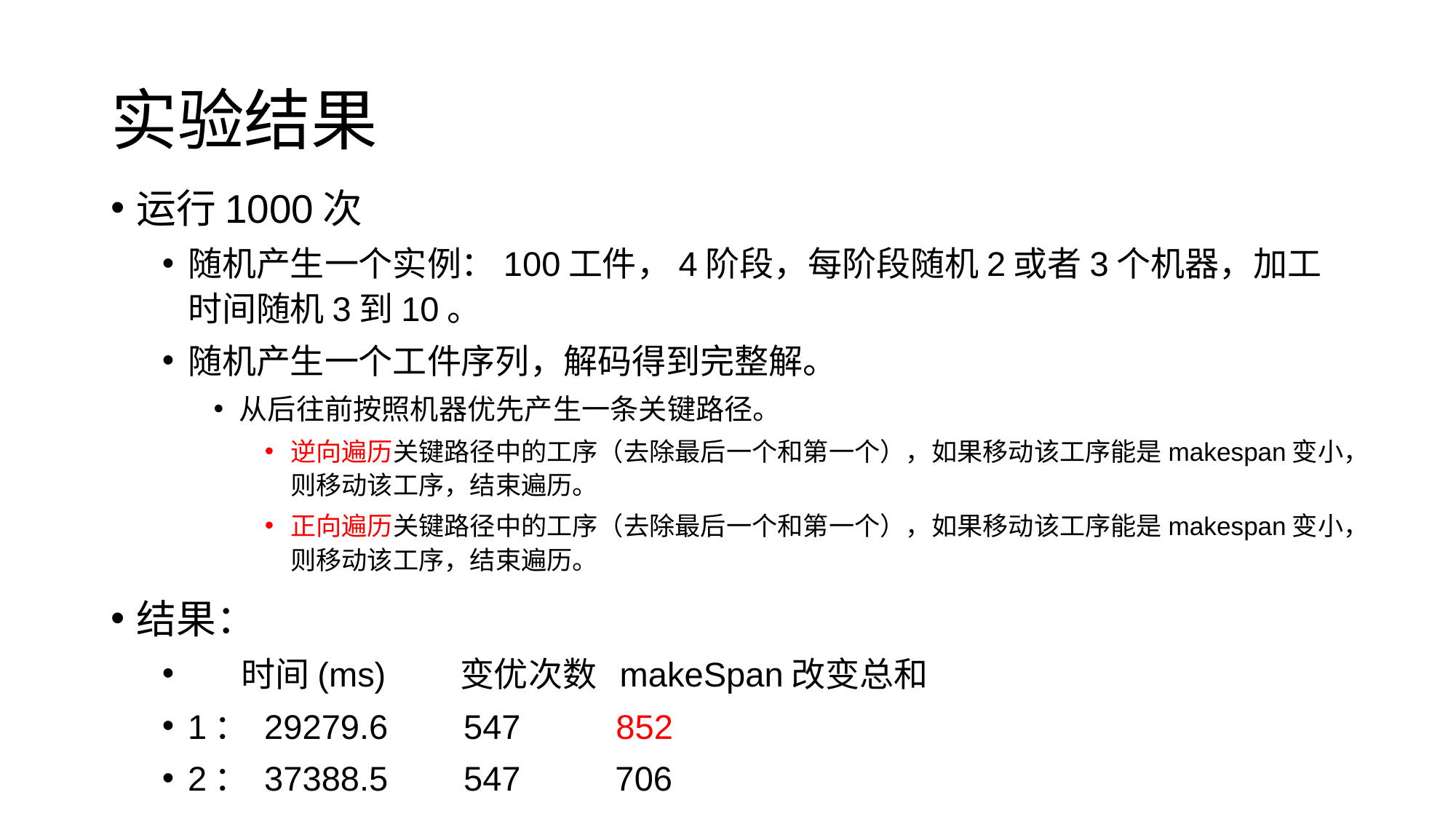

# 实验结果
运行1000次
随机产生一个实例：100工件，4阶段，每阶段随机2或者3个机器，加工时间随机3到10。
随机产生一个工件序列，解码得到完整解。
从后往前按照机器优先产生一条关键路径。
逆向遍历关键路径中的工序（去除最后一个和第一个），如果移动该工序能是makespan变小，则移动该工序，结束遍历。
正向遍历关键路径中的工序（去除最后一个和第一个），如果移动该工序能是makespan变小，则移动该工序，结束遍历。
结果：
      时间(ms)       变优次数  makeSpan改变总和
1： 29279.6        547          852
2： 37388.5        547          706